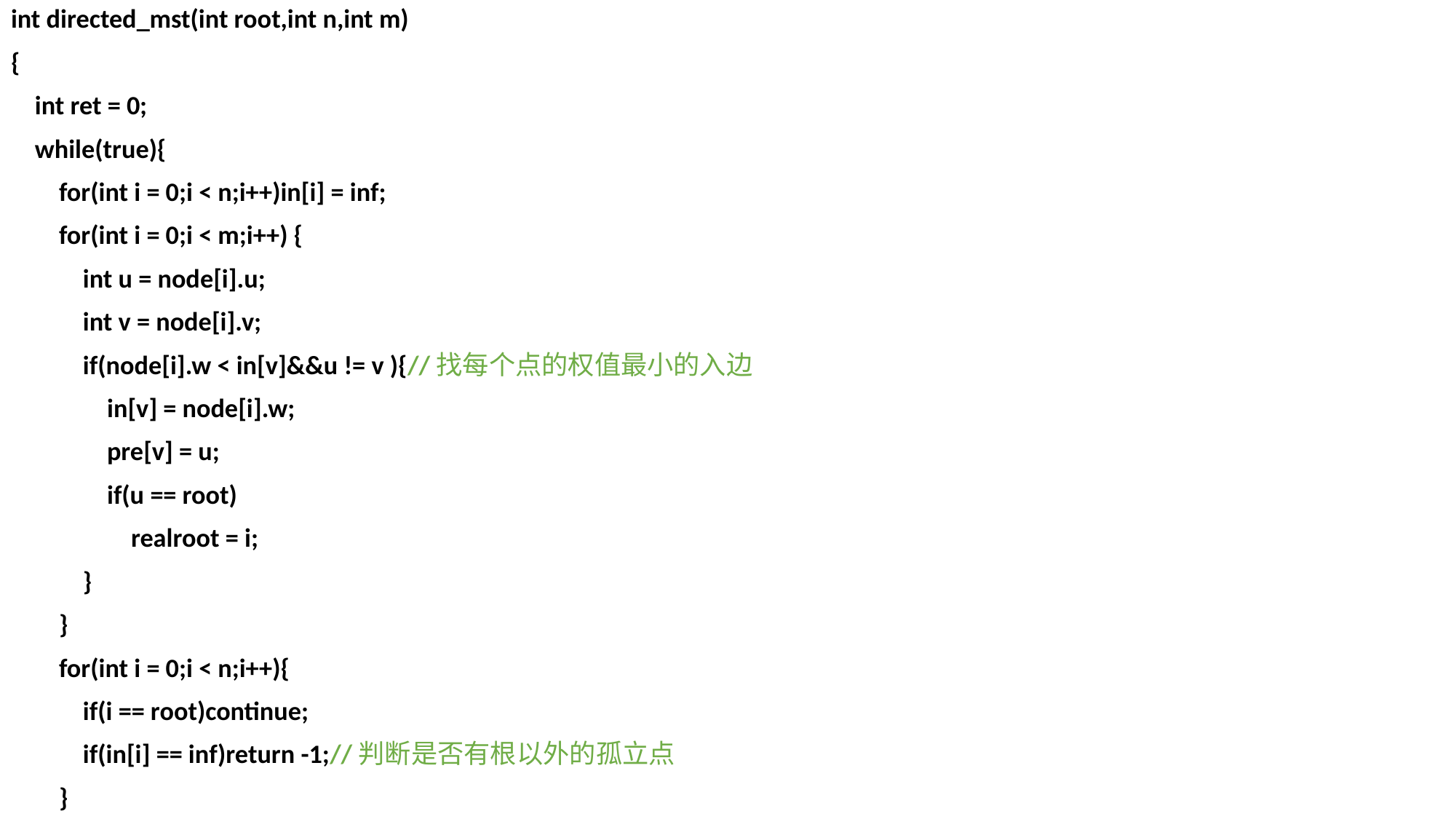

int directed_mst(int root,int n,int m)
{
    int ret = 0;
    while(true){
        for(int i = 0;i < n;i++)in[i] = inf;
        for(int i = 0;i < m;i++) {
            int u = node[i].u;
            int v = node[i].v;
            if(node[i].w < in[v]&&u != v ){//找每个点的权值最小的入边
                in[v] = node[i].w;
                pre[v] = u;
                if(u == root)
                    realroot = i;
            }
        }
        for(int i = 0;i < n;i++){
            if(i == root)continue;
            if(in[i] == inf)return -1;//判断是否有根以外的孤立点
        }